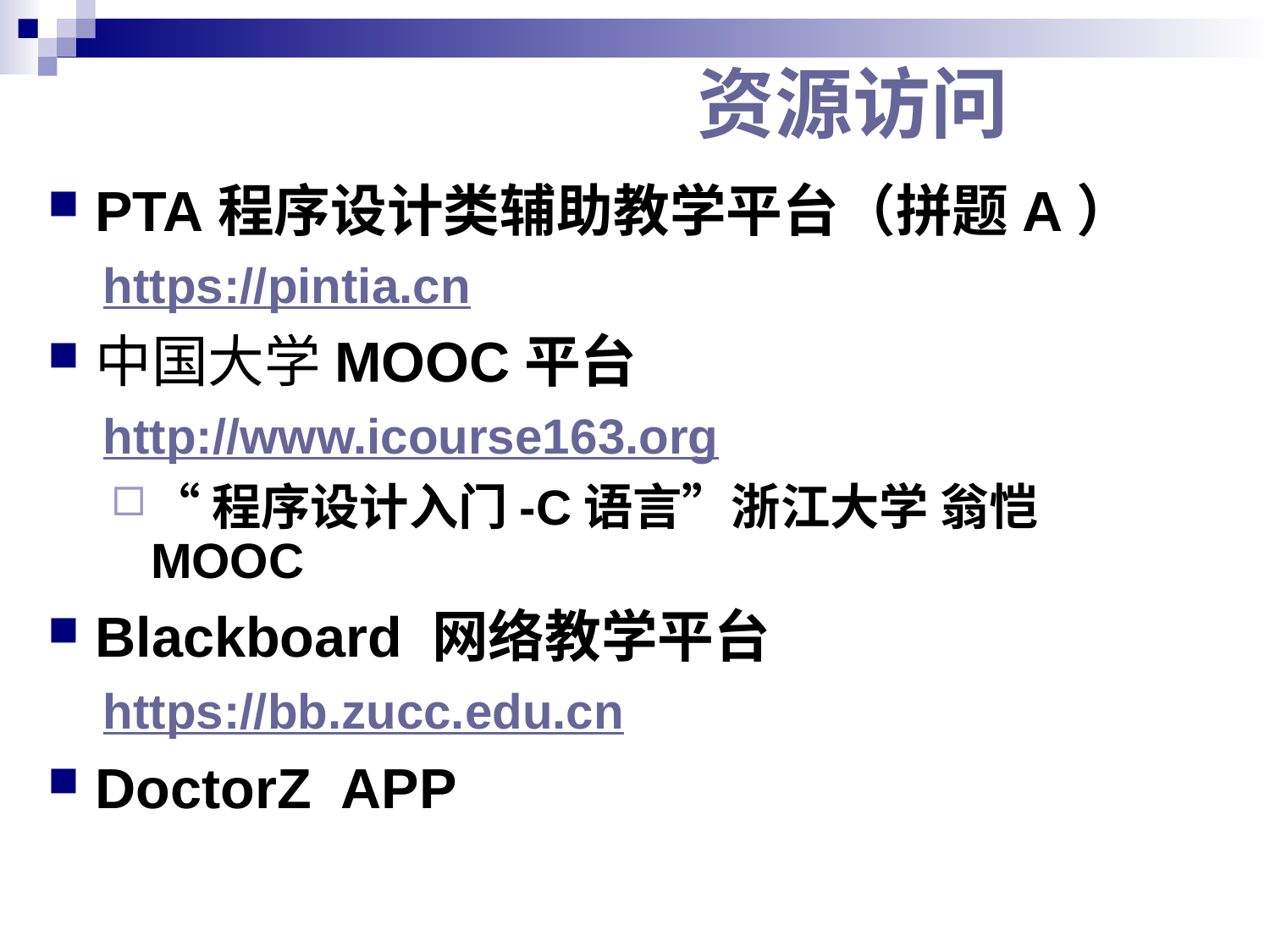

# 资源访问
PTA程序设计类辅助教学平台（拼题A）
https://pintia.cn
中国大学MOOC平台
http://www.icourse163.org
“程序设计入门-C语言”浙江大学 翁恺 MOOC
Blackboard 网络教学平台
https://bb.zucc.edu.cn
DoctorZ  APP